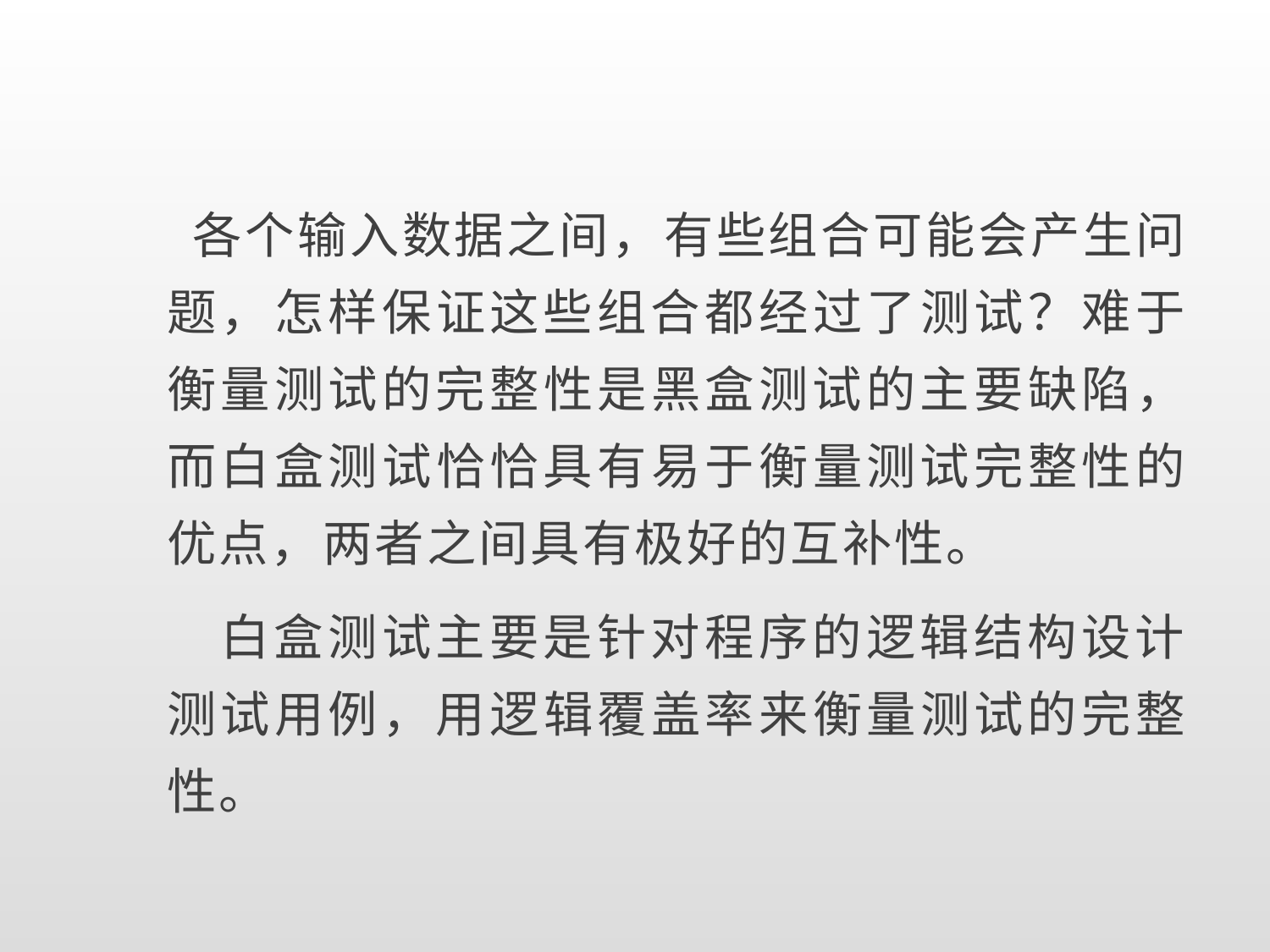

#
       各个输入数据之间，有些组合可能会产生问题，怎样保证这些组合都经过了测试？难于衡量测试的完整性是黑盒测试的主要缺陷，而白盒测试恰恰具有易于衡量测试完整性的优点，两者之间具有极好的互补性。
        白盒测试主要是针对程序的逻辑结构设计测试用例，用逻辑覆盖率来衡量测试的完整性。